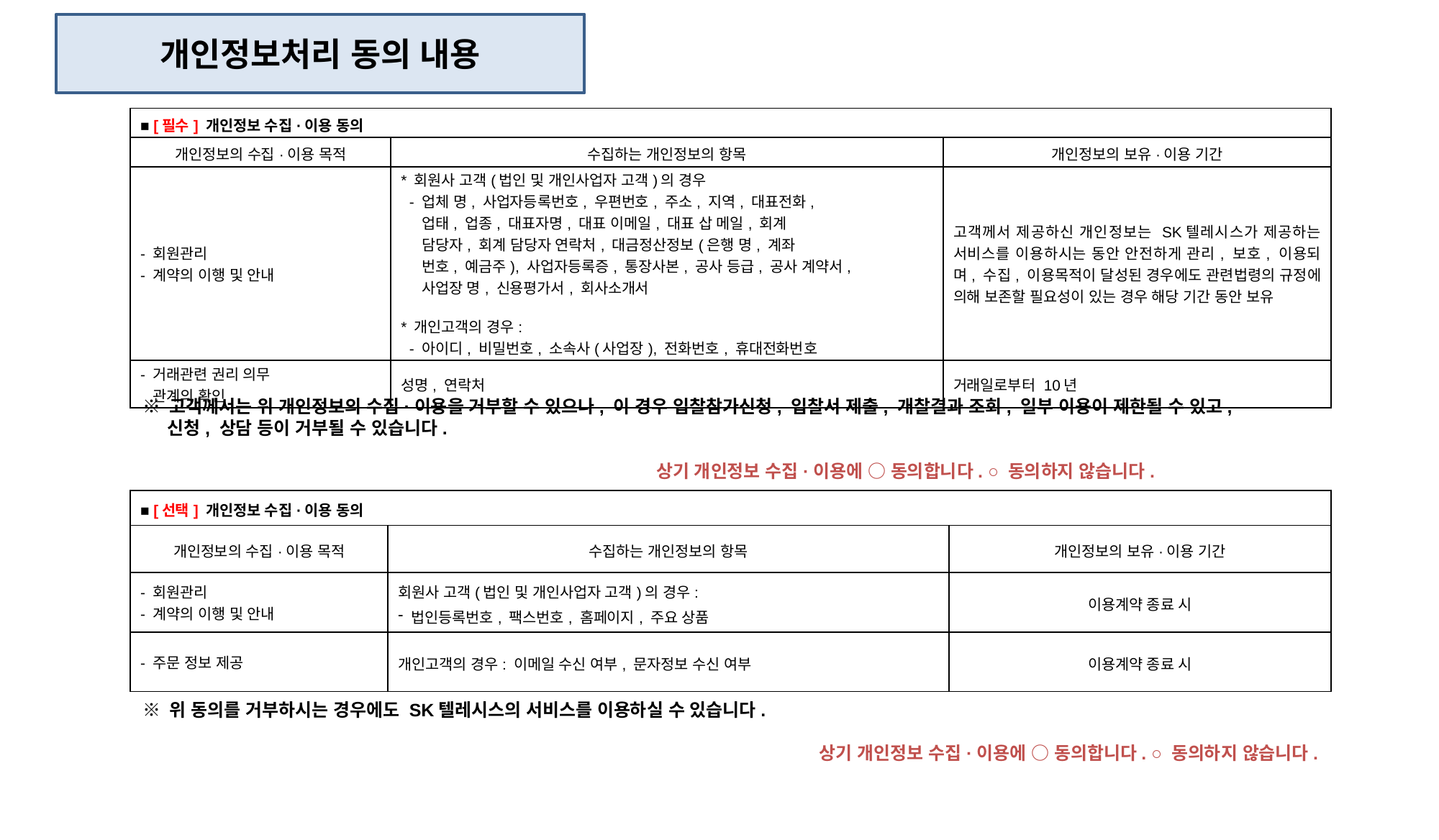

개인정보처리 동의 내용
| ■ [필수] 개인정보 수집·이용 동의 |  |  |
| --- | --- | --- |
| 개인정보의 수집·이용 목적 | 수집하는 개인정보의 항목 | 개인정보의 보유·이용 기간 |
| - 회원관리 - 계약의 이행 및 안내 | \* 회원사 고객(법인 및 개인사업자 고객)의 경우 - 업체 명, 사업자등록번호, 우편번호, 주소, 지역, 대표전화, 업태, 업종, 대표자명, 대표 이메일, 대표 삽 메일, 회계 담당자, 회계 담당자 연락처, 대금정산정보(은행 명, 계좌 번호, 예금주), 사업자등록증, 통장사본, 공사 등급, 공사 계약서, 사업장 명, 신용평가서, 회사소개서 \* 개인고객의 경우: - 아이디, 비밀번호, 소속사(사업장), 전화번호, 휴대전화번호 | 고객께서 제공하신 개인정보는 SK텔레시스가 제공하는 서비스를 이용하시는 동안 안전하게 관리, 보호, 이용되며, 수집, 이용목적이 달성된 경우에도 관련법령의 규정에 의해 보존할 필요성이 있는 경우 해당 기간 동안 보유 |
| - 거래관련 권리 의무 관계의 확인 | 성명, 연락처 | 거래일로부터 10년 |
※ 고객께서는 위 개인정보의 수집·이용을 거부할 수 있으나, 이 경우 입찰참가신청, 입찰서 제출, 개찰결과 조회, 일부 이용이 제한될 수 있고,
    신청, 상담 등이 거부될 수 있습니다.

                                                                                                     상기 개인정보 수집·이용에 ○ 동의합니다. ○ 동의하지 않습니다.
| ■ [선택] 개인정보 수집·이용 동의 |  |  |
| --- | --- | --- |
| 개인정보의 수집·이용 목적 | 수집하는 개인정보의 항목 | 개인정보의 보유·이용 기간 |
| - 회원관리 - 계약의 이행 및 안내 | 회원사 고객(법인 및 개인사업자 고객)의 경우: 법인등록번호, 팩스번호, 홈페이지, 주요 상품 | 이용계약 종료 시 |
| - 주문 정보 제공 | 개인고객의 경우: 이메일 수신 여부, 문자정보 수신 여부 | 이용계약 종료 시 |
※ 위 동의를 거부하시는 경우에도 SK텔레시스의 서비스를 이용하실 수 있습니다.

상기 개인정보 수집·이용에 ○ 동의합니다. ○ 동의하지 않습니다.